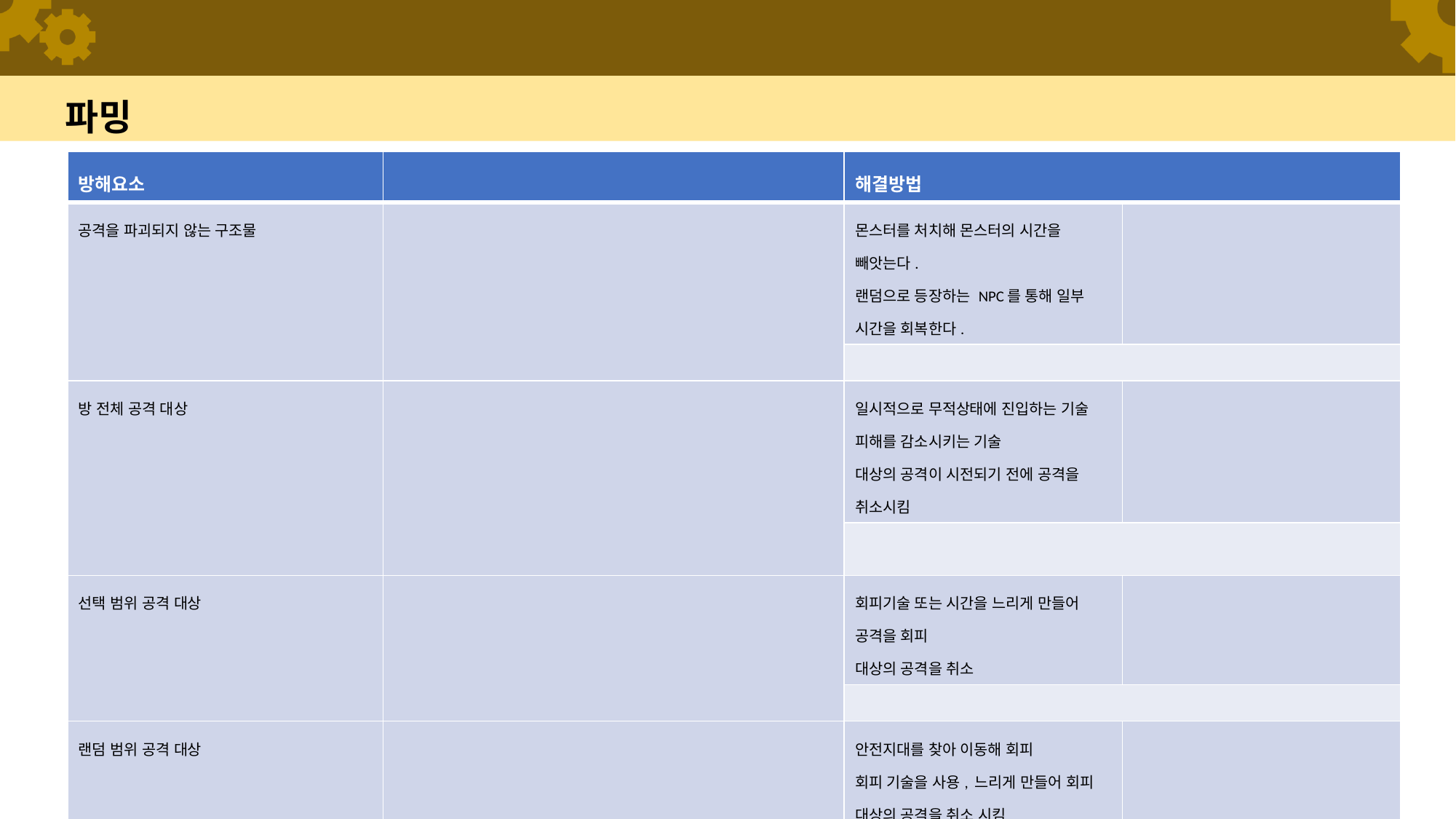

# 파밍
| 방해요소 |  | 해결방법 |  |
| --- | --- | --- | --- |
| 공격을 파괴되지 않는 구조물 |  | 몬스터를 처치해 몬스터의 시간을 빼앗는다. 랜덤으로 등장하는 NPC를 통해 일부 시간을 회복한다. |  |
|  |  |  |  |
| 방 전체 공격 대상 |  | 일시적으로 무적상태에 진입하는 기술 피해를 감소시키는 기술 대상의 공격이 시전되기 전에 공격을 취소시킴 |  |
|  |  |  |  |
| 선택 범위 공격 대상 |  | 회피기술 또는 시간을 느리게 만들어 공격을 회피 대상의 공격을 취소 |  |
|  |  |  |  |
| 랜덤 범위 공격 대상 |  | 안전지대를 찾아 이동해 회피 회피 기술을 사용, 느리게 만들어 회피 대상의 공격을 취소 시킴 |  |
|  |  |  |  |
| 타겟팅 공격 대상(원거리) |  | 날라오는 타겟팅 탄환을 느리게 만들어 회피 회피 기술 사용, 구조물을 만들어 방어 |  |
|  |  |  |  |
| 진로 공격 대상 |  | 회피기술, 느리게 만들어 회피, 구조물을 만들어 방어 |  |
|  |  |  |  |
| 논 타겟팅 공격(원거리) |  | 회피 기술, 느리게 만들어 회피, 구조물을 만들어 방어 |  |
|  |  |  |  |
| 근거리 공격 |  | 회피 기술 |  |
|  |  |  |  |